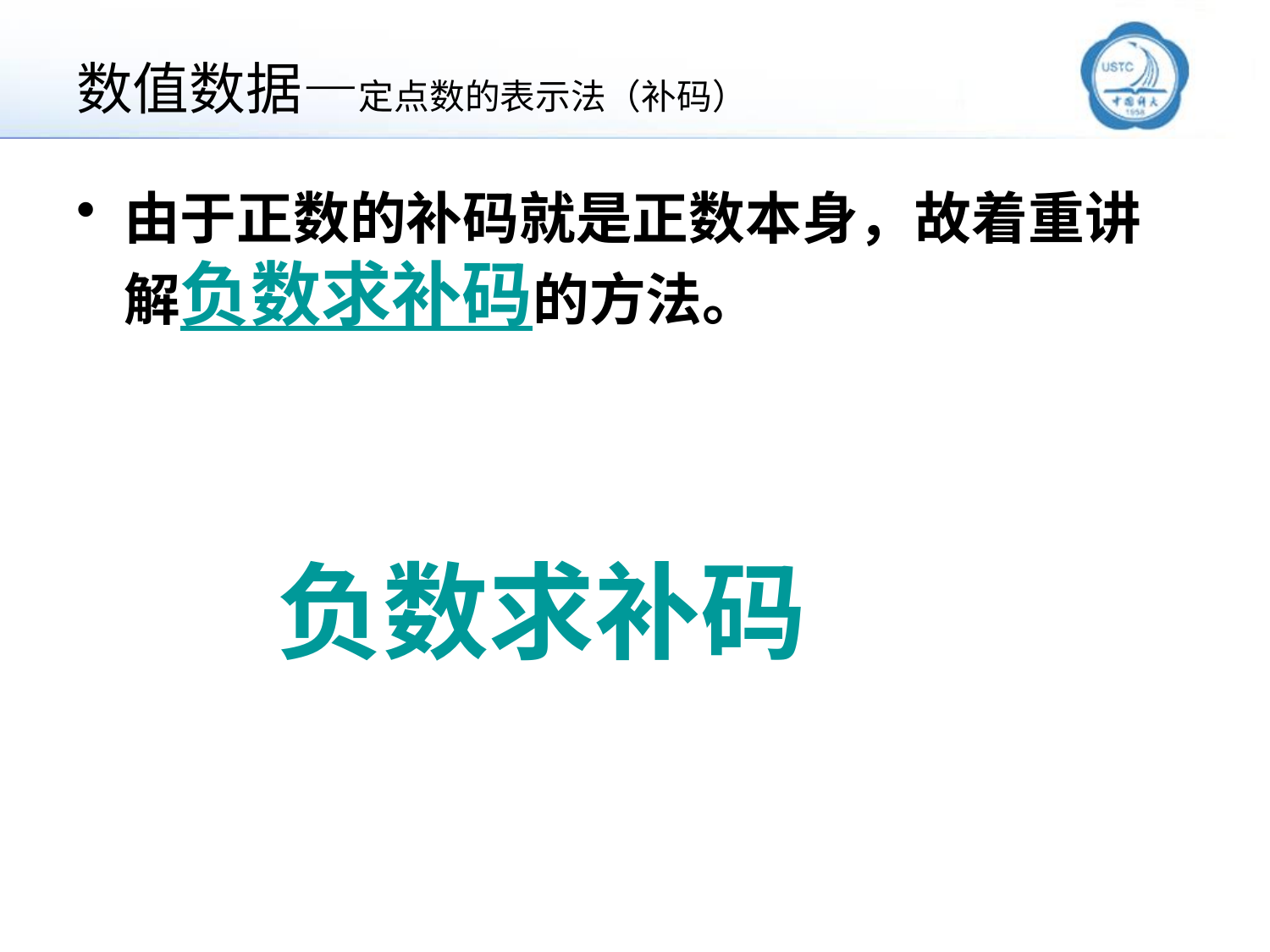

# 数值数据—定点数的表示法（补码）
由于正数的补码就是正数本身，故着重讲解负数求补码的方法。
负数求补码